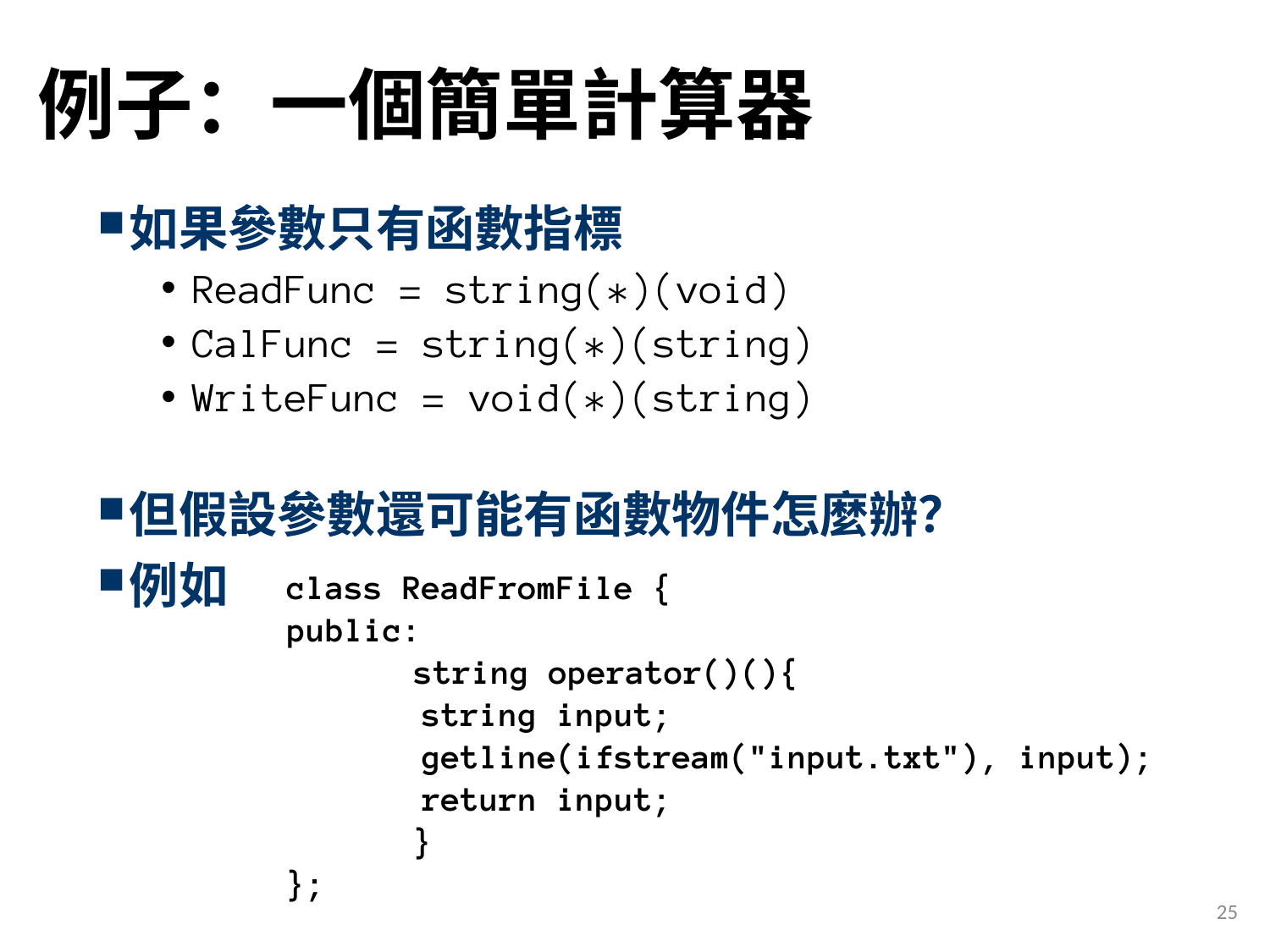

# 例子：一個簡單計算器
如果參數只有函數指標
ReadFunc = string(*)(void)
CalFunc = string(*)(string)
WriteFunc = void(*)(string)

但假設參數還可能有函數物件怎麼辦？
例如

class ReadFromFile {
public:
	string operator()(){
       string input;
       getline(ifstream("input.txt"), input);
       return input;
	}
};
25